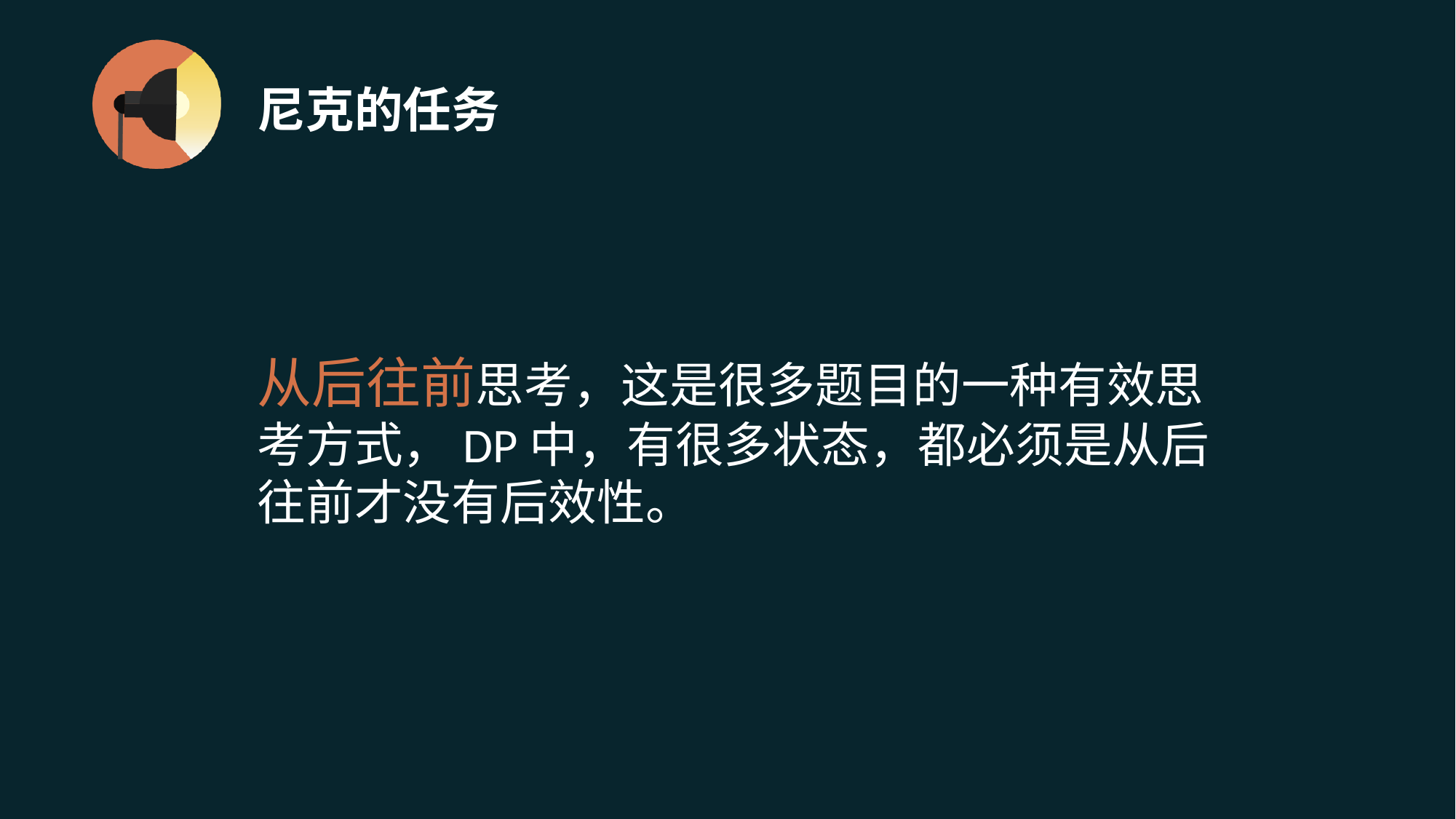

# 尼克的任务
从后往前思考，这是很多题目的一种有效思考方式，DP中，有很多状态，都必须是从后往前才没有后效性。